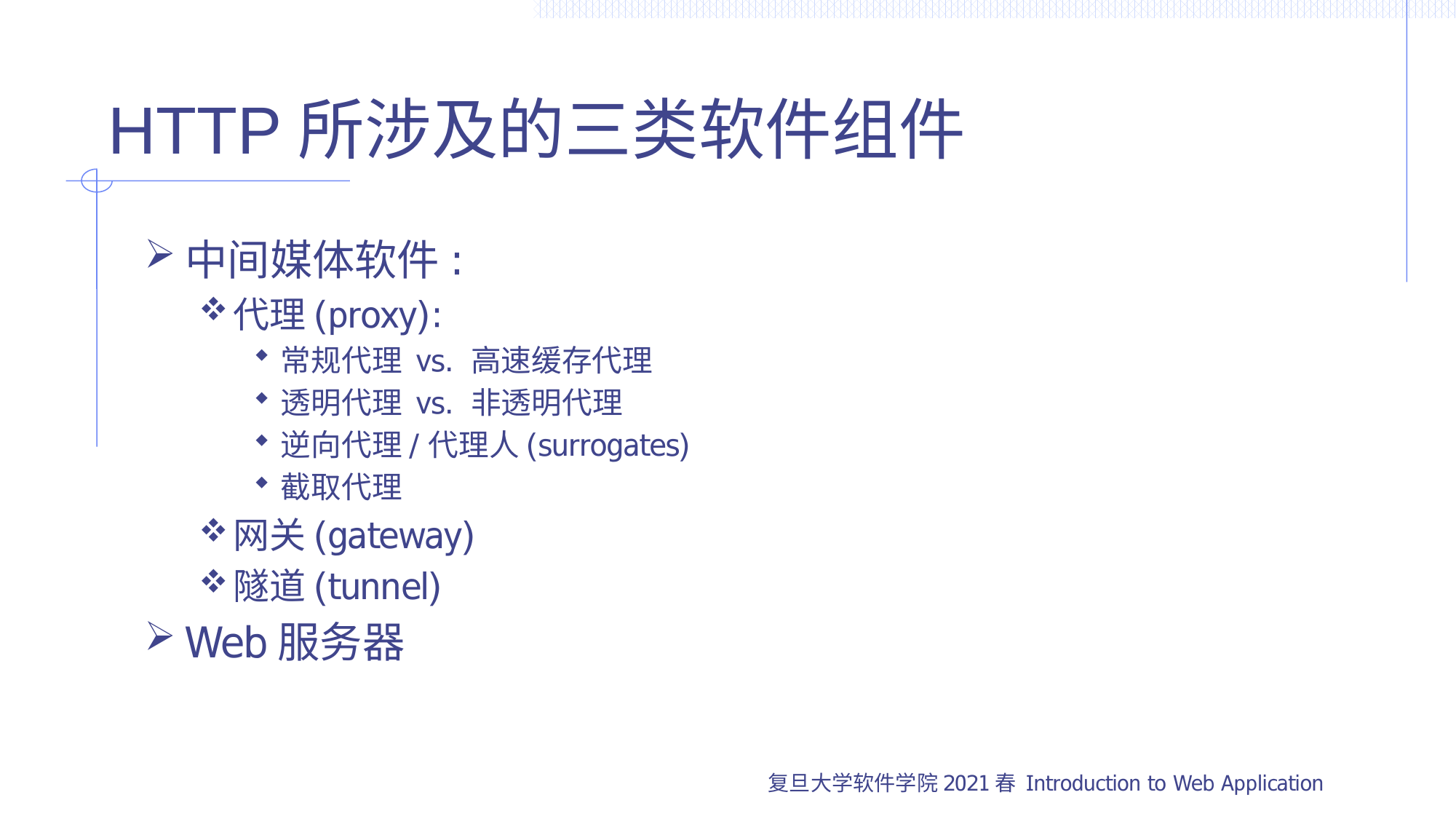

# HTTP所涉及的三类软件组件
中间媒体软件:
代理(proxy):
常规代理 vs. 高速缓存代理
透明代理 vs. 非透明代理
逆向代理/代理人(surrogates)
截取代理
网关(gateway)
隧道(tunnel)
Web服务器